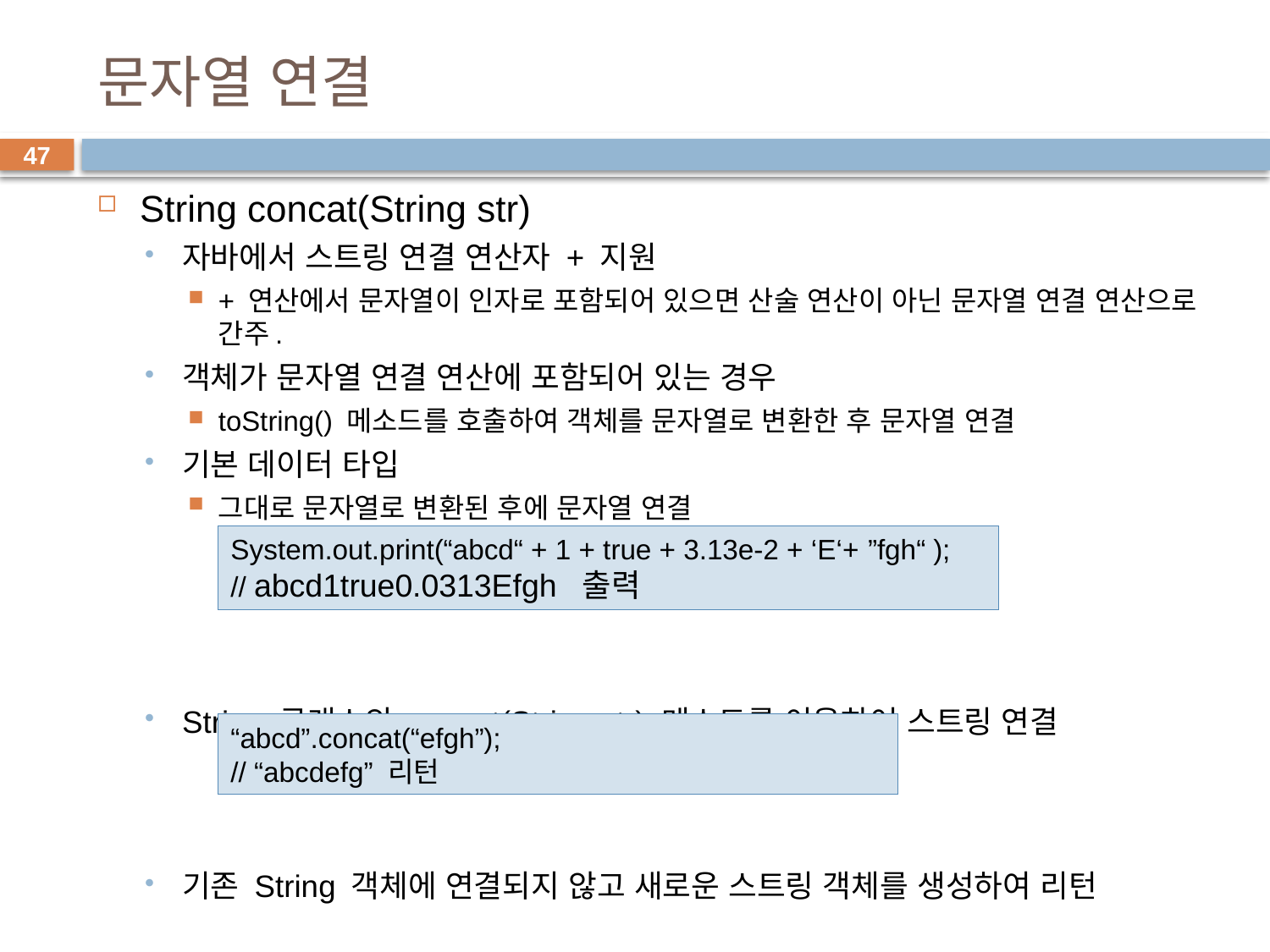

# 문자열 연결
47
String concat(String str)
자바에서 스트링 연결 연산자 + 지원
+ 연산에서 문자열이 인자로 포함되어 있으면 산술 연산이 아닌 문자열 연결 연산으로 간주.
객체가 문자열 연결 연산에 포함되어 있는 경우
toString() 메소드를 호출하여 객체를 문자열로 변환한 후 문자열 연결
기본 데이터 타입
그대로 문자열로 변환된 후에 문자열 연결

String 클래스의 concat(String str) 메소드를 이용하여 스트링 연결

기존 String 객체에 연결되지 않고 새로운 스트링 객체를 생성하여 리턴
System.out.print(“abcd“ + 1 + true + 3.13e-2 + ‘E‘+ ”fgh“ );
// abcd1true0.0313Efgh  출력
“abcd”.concat(“efgh”);
// “abcdefg” 리턴